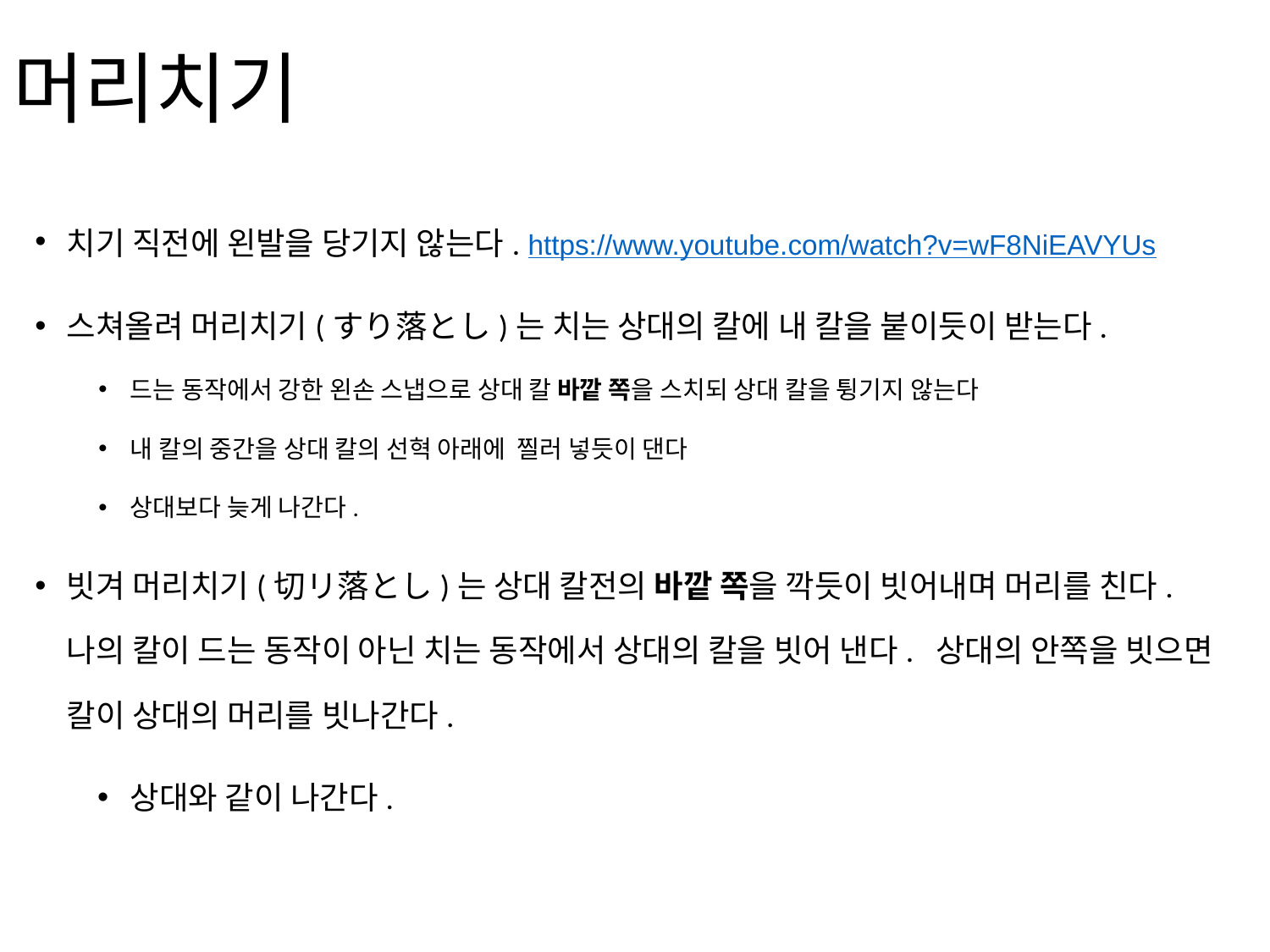

# 머리치기
치기 직전에 왼발을 당기지 않는다. https://www.youtube.com/watch?v=wF8NiEAVYUs
스쳐올려 머리치기(すり落とし)는 치는 상대의 칼에 내 칼을 붙이듯이 받는다.
드는 동작에서 강한 왼손 스냅으로 상대 칼 바깥 쪽을 스치되 상대 칼을 튕기지 않는다
내 칼의 중간을 상대 칼의 선혁 아래에  찔러 넣듯이 댄다
상대보다 늦게 나간다.
빗겨 머리치기(切リ落とし)는 상대 칼전의 바깥 쪽을 깍듯이 빗어내며 머리를 친다.  나의 칼이 드는 동작이 아닌 치는 동작에서 상대의 칼을 빗어 낸다.  상대의 안쪽을 빗으면 칼이 상대의 머리를 빗나간다.
상대와 같이 나간다.